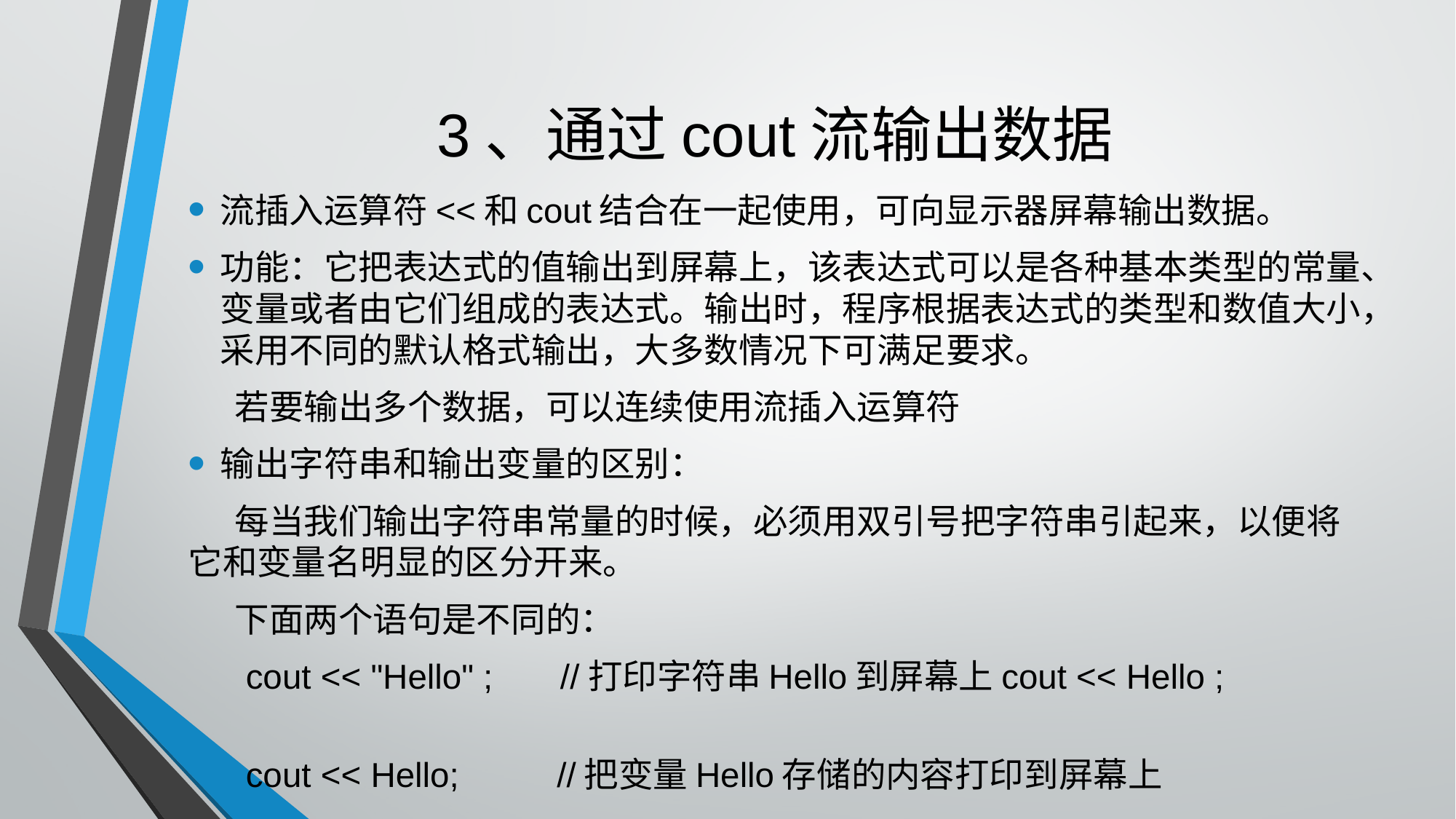

# 3、通过cout流输出数据
流插入运算符<<和cout结合在一起使用，可向显示器屏幕输出数据。
功能：它把表达式的值输出到屏幕上，该表达式可以是各种基本类型的常量、变量或者由它们组成的表达式。输出时，程序根据表达式的类型和数值大小，采用不同的默认格式输出，大多数情况下可满足要求。
     若要输出多个数据，可以连续使用流插入运算符
输出字符串和输出变量的区别：
     每当我们输出字符串常量的时候，必须用双引号把字符串引起来，以便将它和变量名明显的区分开来。
     下面两个语句是不同的：
      cout << "Hello" ;       //打印字符串Hello到屏幕上cout << Hello ;
      cout << Hello;   	      //把变量Hello存储的内容打印到屏幕上